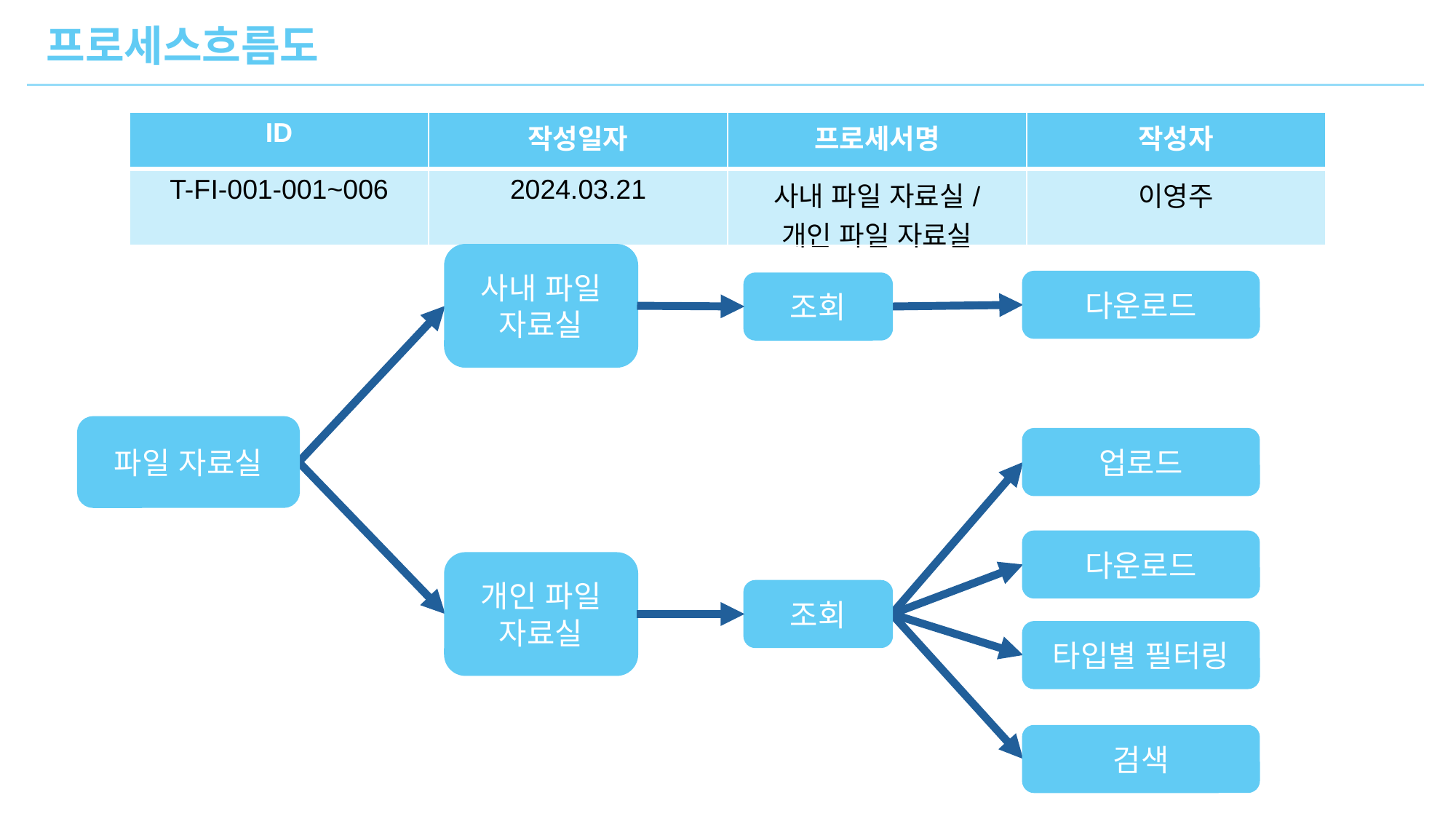

프로세스흐름도
| ID | 작성일자 | 프로세서명 | 작성자 |
| --- | --- | --- | --- |
| T-FI-001-001~006 | 2024.03.21 | 사내 파일 자료실/ 개인 파일 자료실 | 이영주 |
사내 파일 자료실
다운로드
조회
파일 자료실
업로드
다운로드
개인 파일 자료실
조회
타입별 필터링
검색